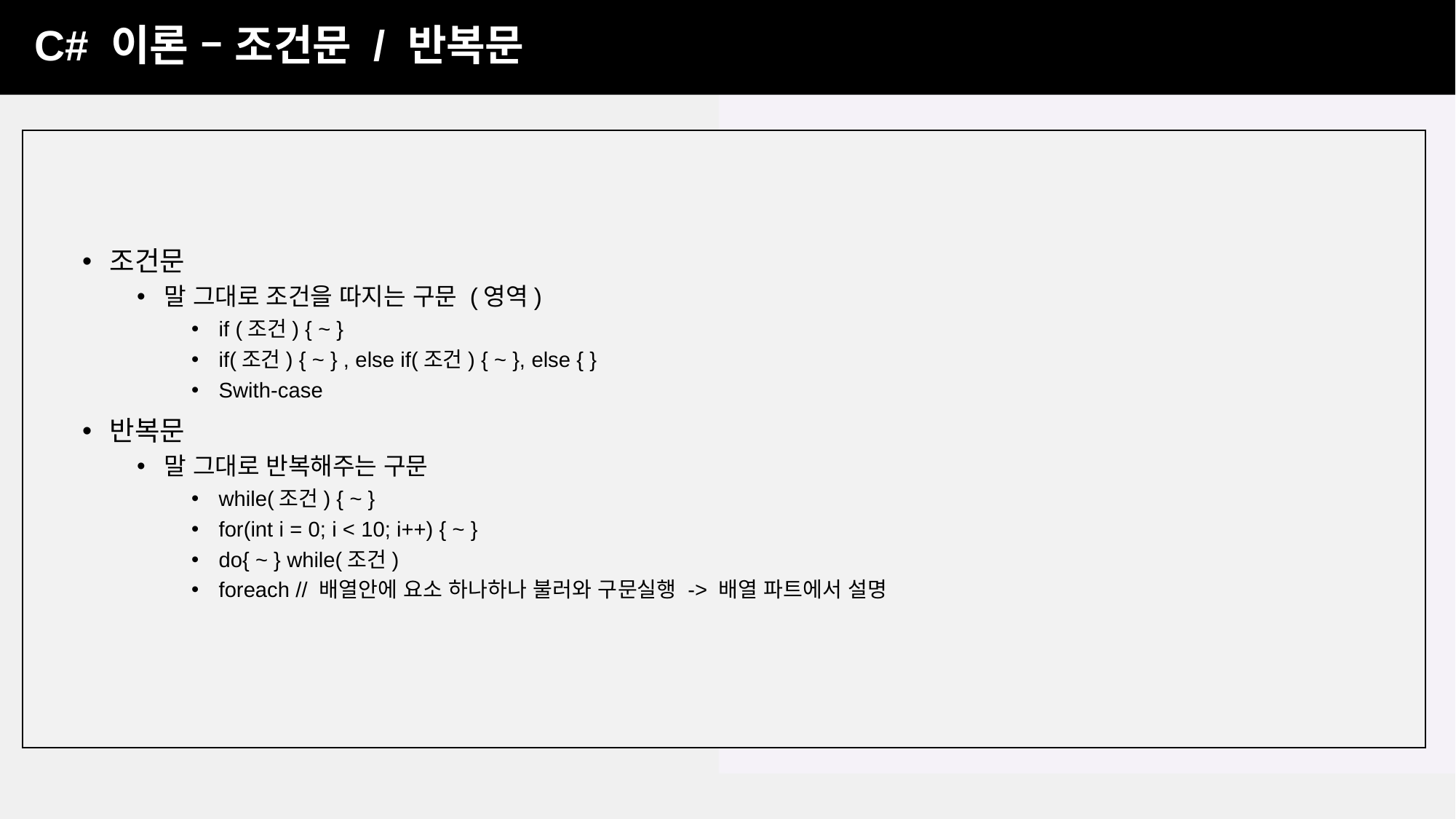

C# 이론 – 조건문 / 반복문

조건문
말 그대로 조건을 따지는 구문 (영역)
if (조건) { ~ }
if(조건) { ~ } , else if(조건) { ~ }, else { }
Swith-case
반복문
말 그대로 반복해주는 구문
while(조건) { ~ }
for(int i = 0; i < 10; i++) { ~ }
do{ ~ } while(조건)
foreach // 배열안에 요소 하나하나 불러와 구문실행 -> 배열 파트에서 설명